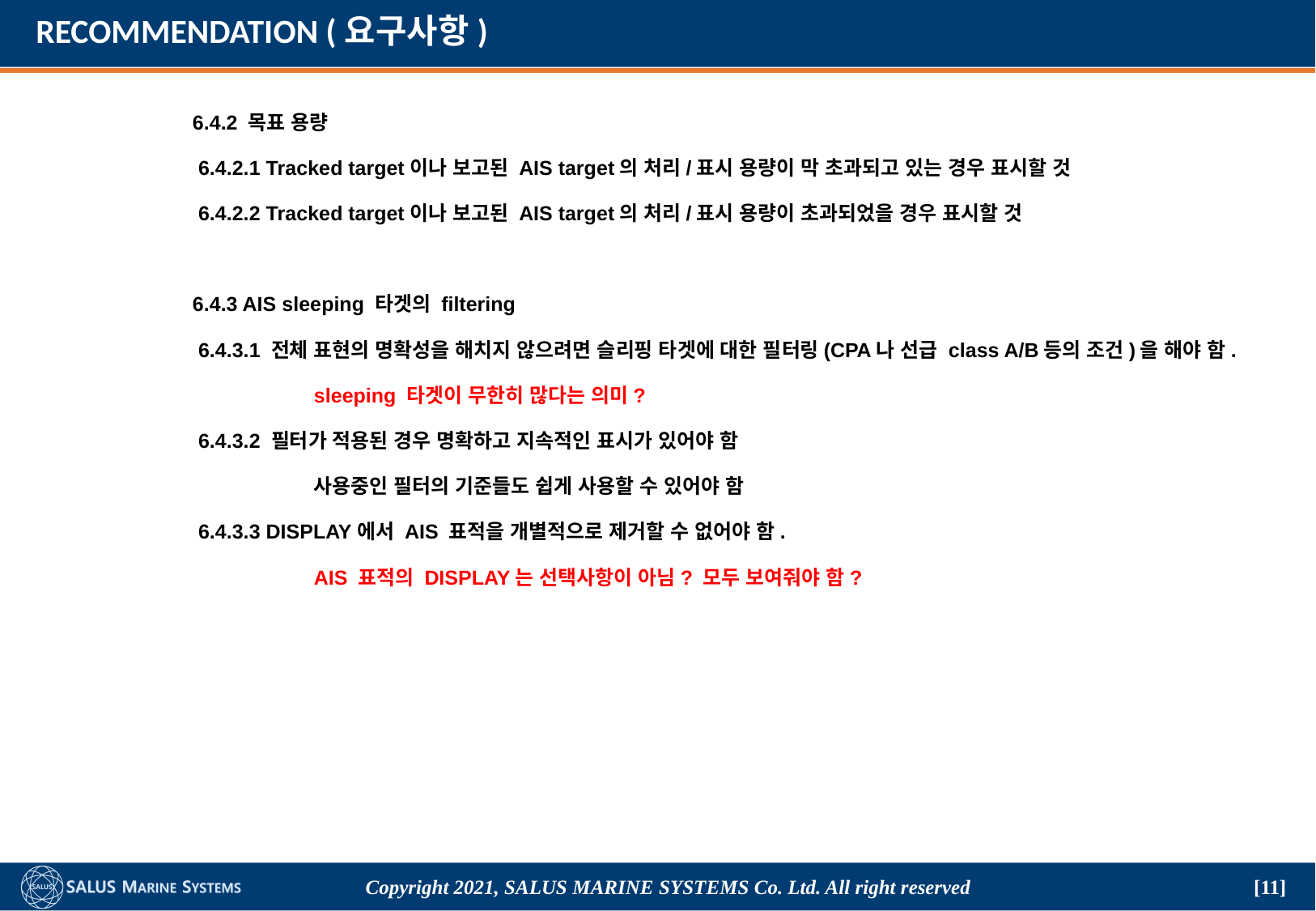

# RECOMMENDATION (요구사항)
	6.4.2 목표 용량
	 6.4.2.1 Tracked target이나 보고된 AIS target의 처리/표시 용량이 막 초과되고 있는 경우 표시할 것
	 6.4.2.2 Tracked target이나 보고된 AIS target의 처리/표시 용량이 초과되었을 경우 표시할 것

	6.4.3 AIS sleeping 타겟의 filtering
	 6.4.3.1 전체 표현의 명확성을 해치지 않으려면 슬리핑 타겟에 대한 필터링(CPA나 선급 class A/B등의 조건)을 해야 함.
		sleeping 타겟이 무한히 많다는 의미?
	 6.4.3.2 필터가 적용된 경우 명확하고 지속적인 표시가 있어야 함
		사용중인 필터의 기준들도 쉽게 사용할 수 있어야 함
	 6.4.3.3 DISPLAY에서 AIS 표적을 개별적으로 제거할 수 없어야 함.
		AIS 표적의 DISPLAY는 선택사항이 아님? 모두 보여줘야 함?

Copyright 2021, SALUS Marine Systems Co. Ltd. All right reserved
[11]